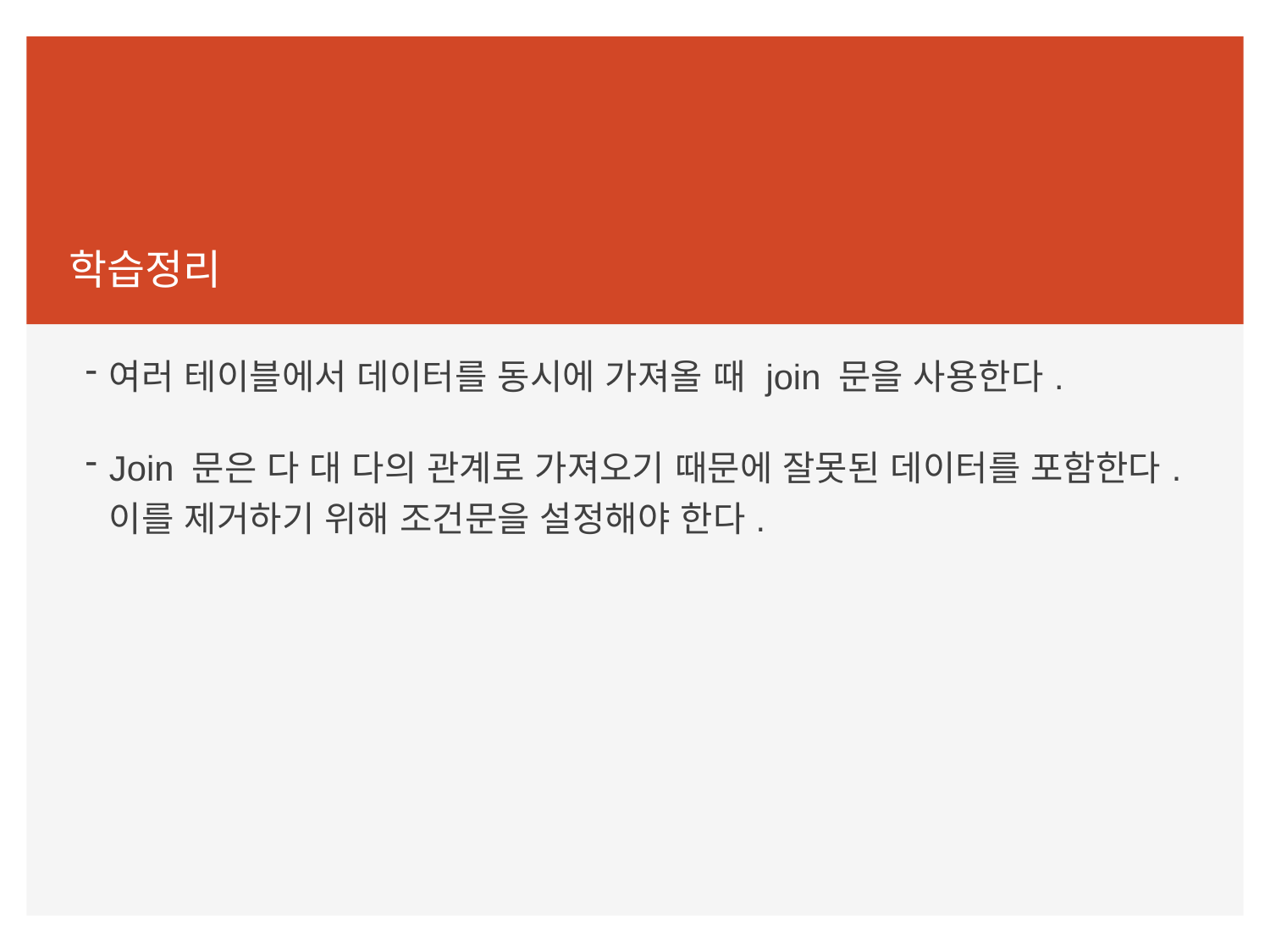

학습정리
여러 테이블에서 데이터를 동시에 가져올 때 join 문을 사용한다.
Join 문은 다 대 다의 관계로 가져오기 때문에 잘못된 데이터를 포함한다. 이를 제거하기 위해 조건문을 설정해야 한다.